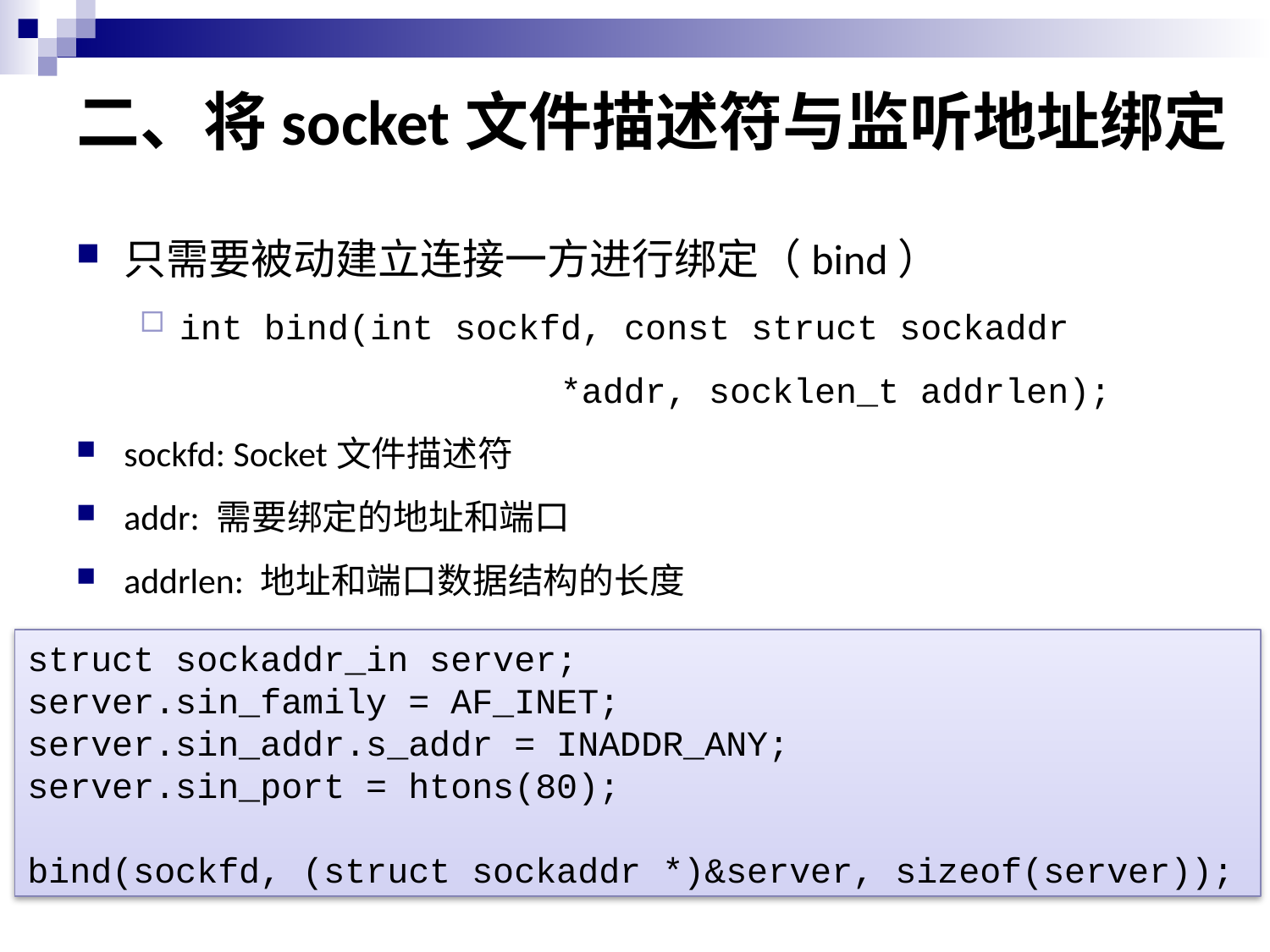

# 二、将socket文件描述符与监听地址绑定
只需要被动建立连接一方进行绑定（bind）
int bind(int sockfd, const struct sockaddr 			*addr, socklen_t addrlen);
sockfd: Socket文件描述符
addr: 需要绑定的地址和端口
addrlen: 地址和端口数据结构的长度
struct sockaddr_in server;
server.sin_family = AF_INET;
server.sin_addr.s_addr = INADDR_ANY;
server.sin_port = htons(80);

bind(sockfd, (struct sockaddr *)&server, sizeof(server));